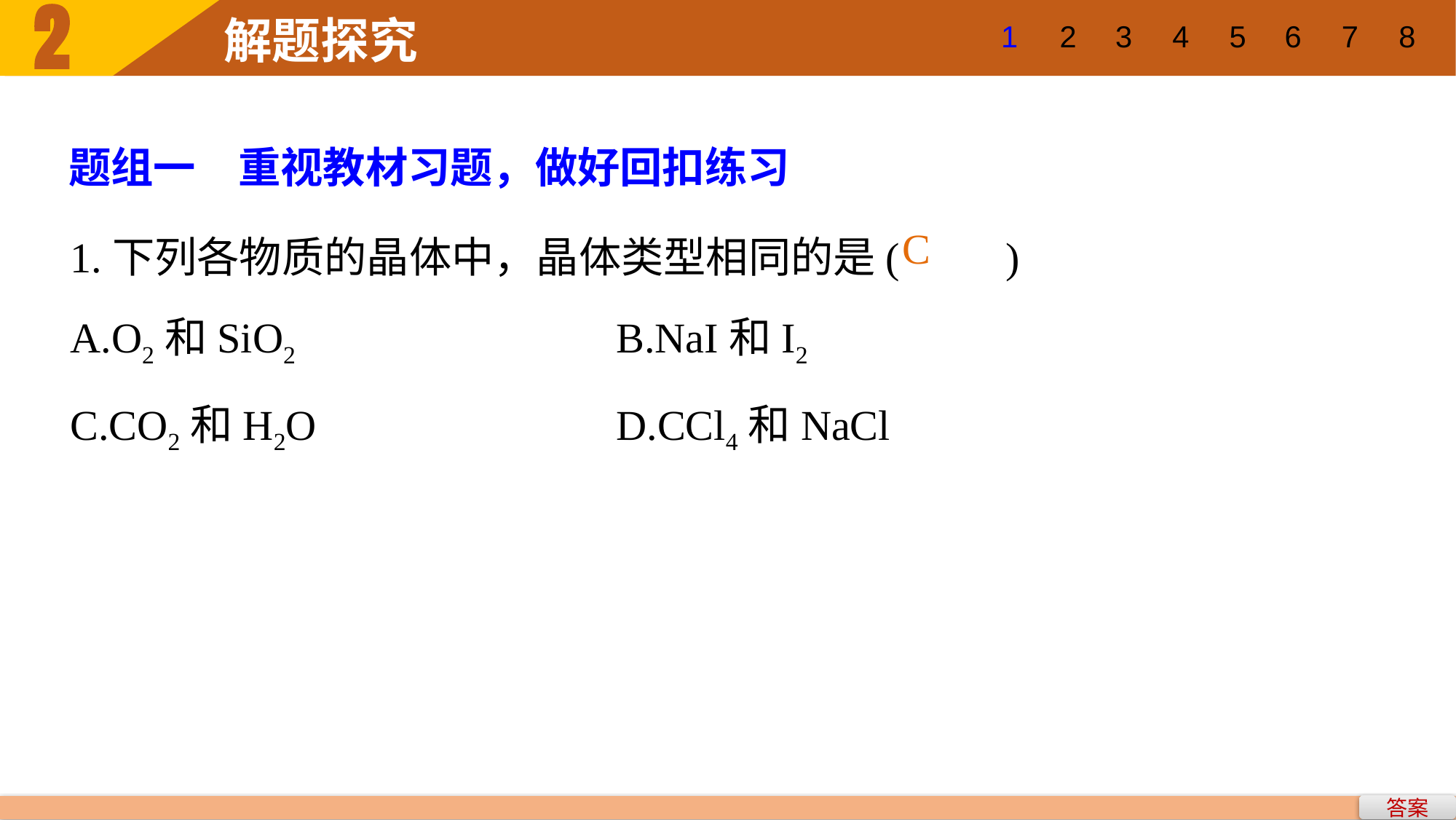

2

1
2
3
4
5
6
7
8
解题探究
题组一　重视教材习题，做好回扣练习
1.下列各物质的晶体中，晶体类型相同的是(　　)
A.O2和SiO2  			B.NaI和I2
C.CO2和H2O  			D.CCl4和NaCl
C
答案